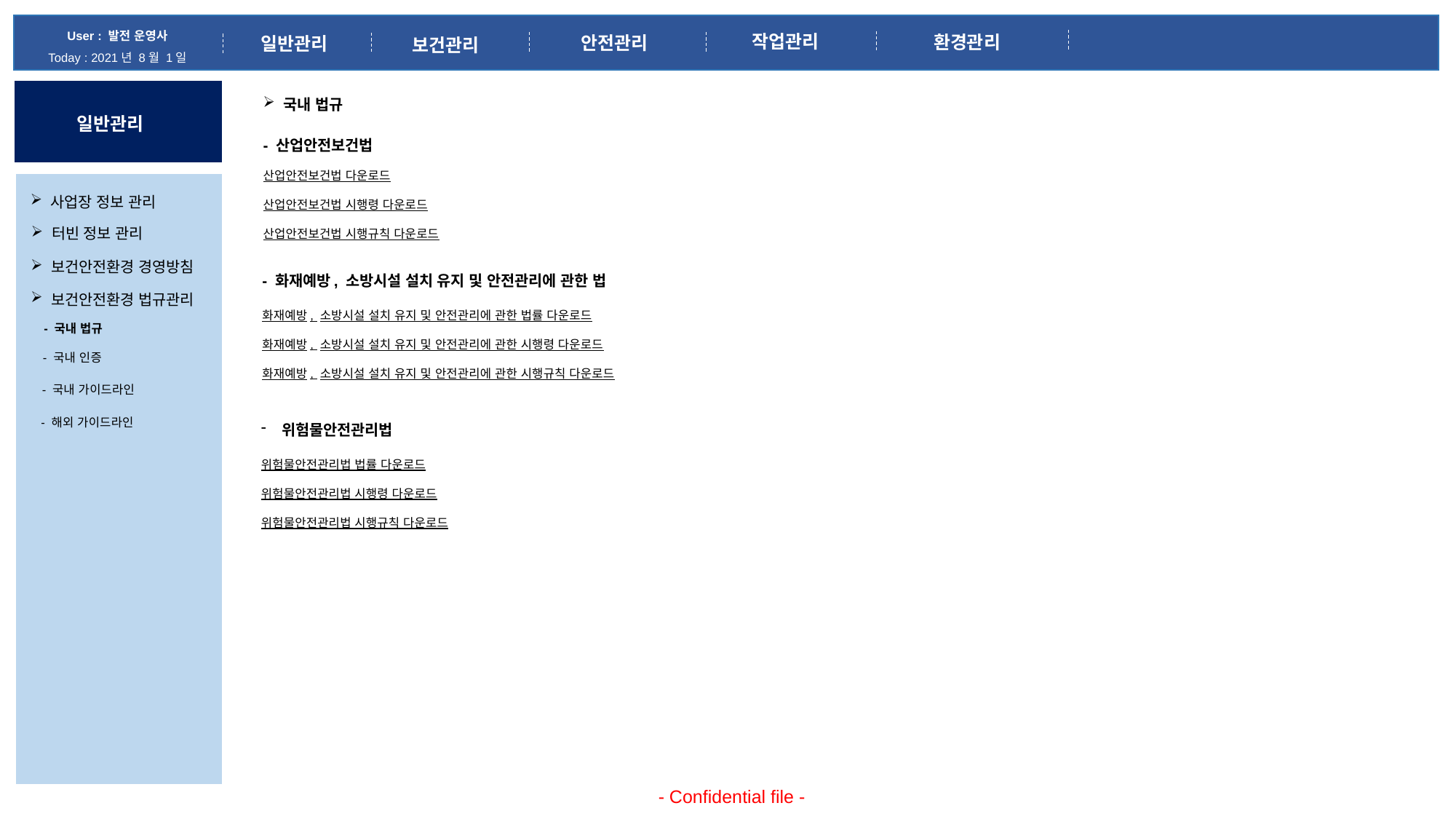

User : 발전 운영사
Today : 2021년 8월 1일
작업관리
환경관리
안전관리
일반관리
보건관리

국내 법규
일반관리
- 산업안전보건법

산업안전보건법 다운로드

산업안전보건법 시행령 다운로드

산업안전보건법 시행규칙 다운로드

사업장 정보 관리
터빈 정보 관리
보건안전환경 경영방침
- 화재예방, 소방시설 설치 유지 및 안전관리에 관한 법

화재예방, 소방시설 설치 유지 및 안전관리에 관한 법률 다운로드

화재예방, 소방시설 설치 유지 및 안전관리에 관한 시행령 다운로드

화재예방, 소방시설 설치 유지 및 안전관리에 관한 시행규칙 다운로드

보건안전환경 법규관리
- 국내 법규
- 국내 인증
- 국내 가이드라인
- 해외 가이드라인
위험물안전관리법

위험물안전관리법 법률 다운로드

위험물안전관리법 시행령 다운로드

위험물안전관리법 시행규칙 다운로드
- Confidential file -